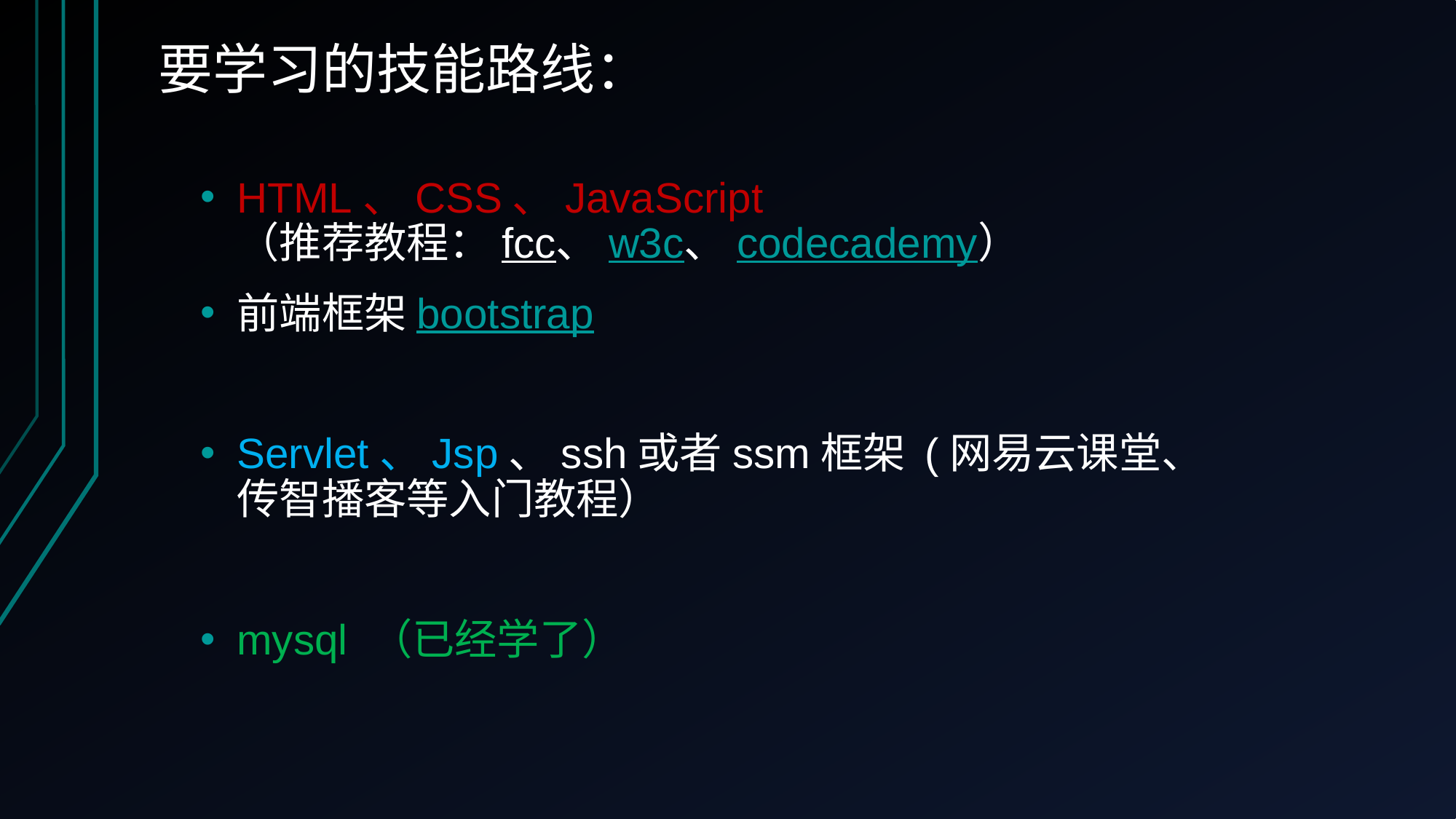

# 要学习的技能路线：
HTML、CSS、JavaScript
（推荐教程：fcc、w3c、codecademy）
前端框架bootstrap

Servlet、Jsp、ssh或者ssm框架 (网易云课堂、传智播客等入门教程）

mysql （已经学了）